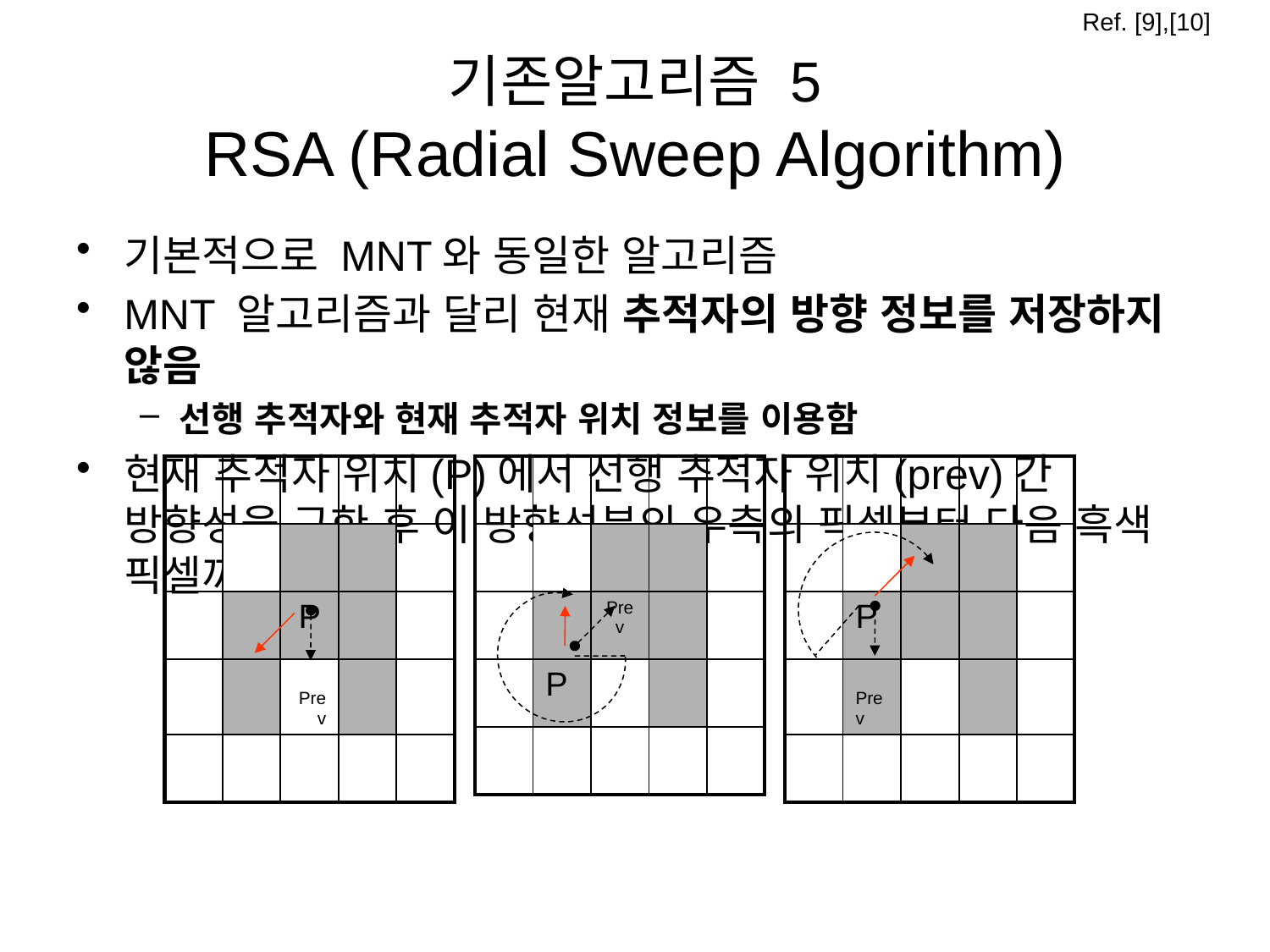

Ref. [9],[10]
# 기존알고리즘 5 RSA (Radial Sweep Algorithm)
기본적으로 MNT와 동일한 알고리즘
MNT 알고리즘과 달리 현재 추적자의 방향 정보를 저장하지 않음
선행 추적자와 현재 추적자 위치 정보를 이용함
현재 추적자 위치(P)에서 선행 추적자 위치(prev)간 방향성을 구한 후 이 방향선분의 우측의 픽셀부터 다음 흑색 픽셀까지 탐색
|  |  |  |  |  |
| --- | --- | --- | --- | --- |
|  |  |  |  |  |
|  |  | P |  |  |
|  |  | Prev |  |  |
|  |  |  |  |  |
|  |  |  |  |  |
| --- | --- | --- | --- | --- |
|  |  |  |  |  |
|  |  | Prev |  |  |
|  | P |  |  |  |
|  |  |  |  |  |
|  |  |  |  |  |
| --- | --- | --- | --- | --- |
|  |  |  |  |  |
|  | P |  |  |  |
|  | Prev |  |  |  |
|  |  |  |  |  |